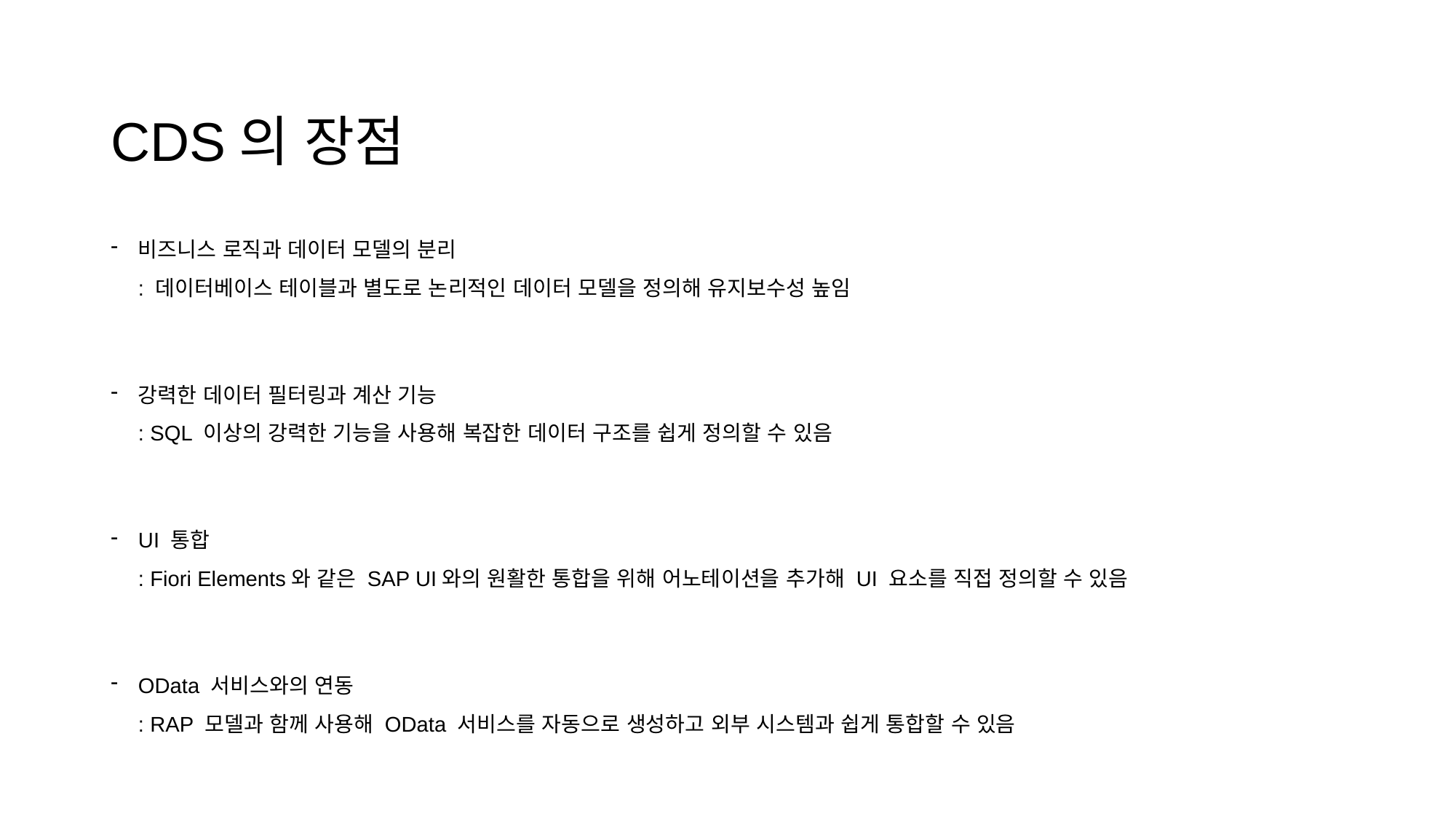

# CDS의 장점
비즈니스 로직과 데이터 모델의 분리
: 데이터베이스 테이블과 별도로 논리적인 데이터 모델을 정의해 유지보수성 높임

강력한 데이터 필터링과 계산 기능
: SQL 이상의 강력한 기능을 사용해 복잡한 데이터 구조를 쉽게 정의할 수 있음

UI 통합
: Fiori Elements와 같은 SAP UI와의 원활한 통합을 위해 어노테이션을 추가해 UI 요소를 직접 정의할 수 있음

OData 서비스와의 연동
: RAP 모델과 함께 사용해 OData 서비스를 자동으로 생성하고 외부 시스템과 쉽게 통합할 수 있음